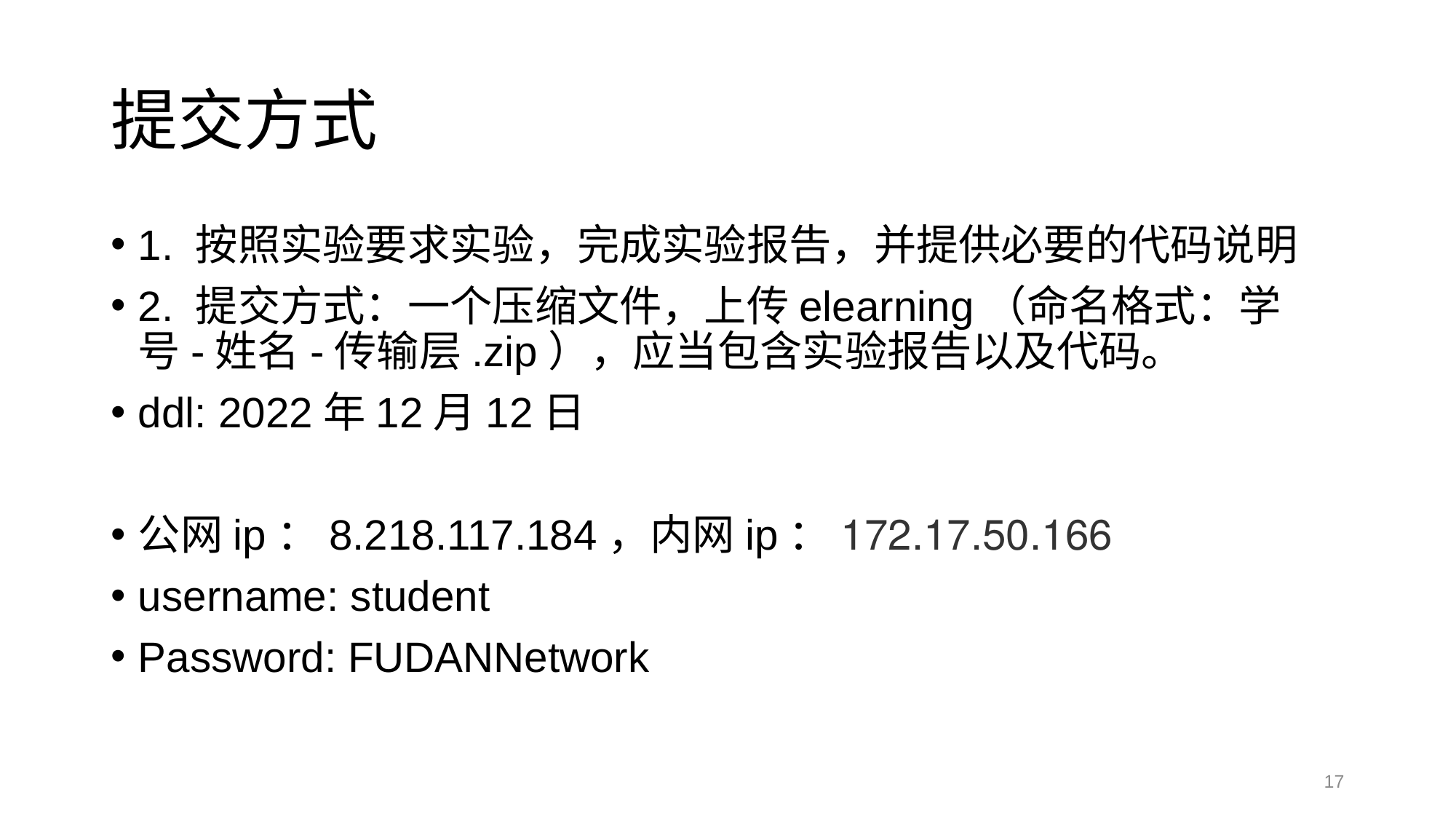

# 提交方式
1. 按照实验要求实验，完成实验报告，并提供必要的代码说明
2. 提交方式：一个压缩文件，上传elearning（命名格式：学号-姓名-传输层.zip），应当包含实验报告以及代码。
ddl: 2022年12月12日

公网ip：8.218.117.184，内网ip：172.17.50.166
username: student
Password: FUDANNetwork
17